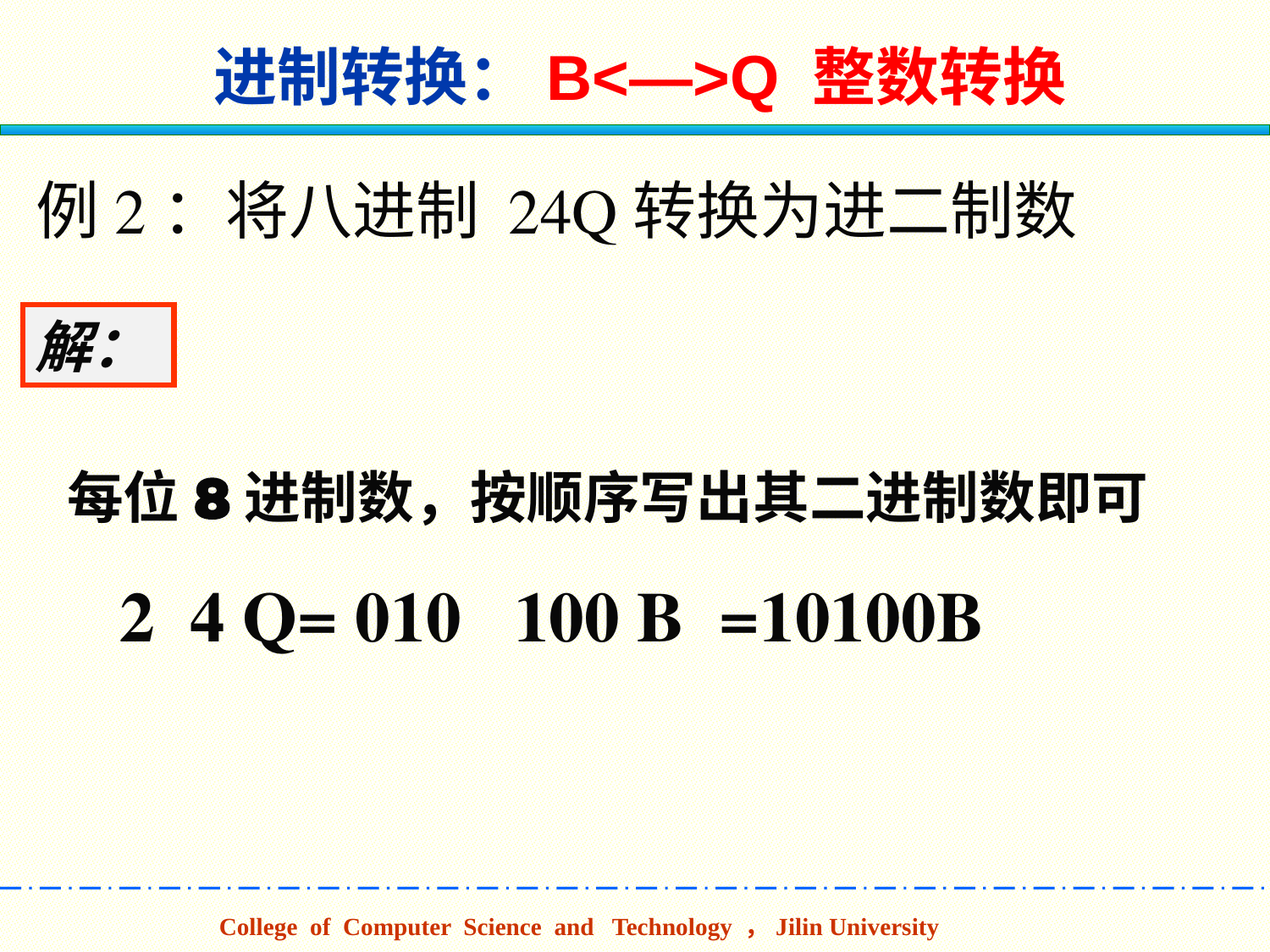

进制转换：B<—>Q 整数转换
例2：将八进制 24Q转换为进二制数
解：
每位8进制数，按顺序写出其二进制数即可

   2  4 Q= 010   100 B  =10100B